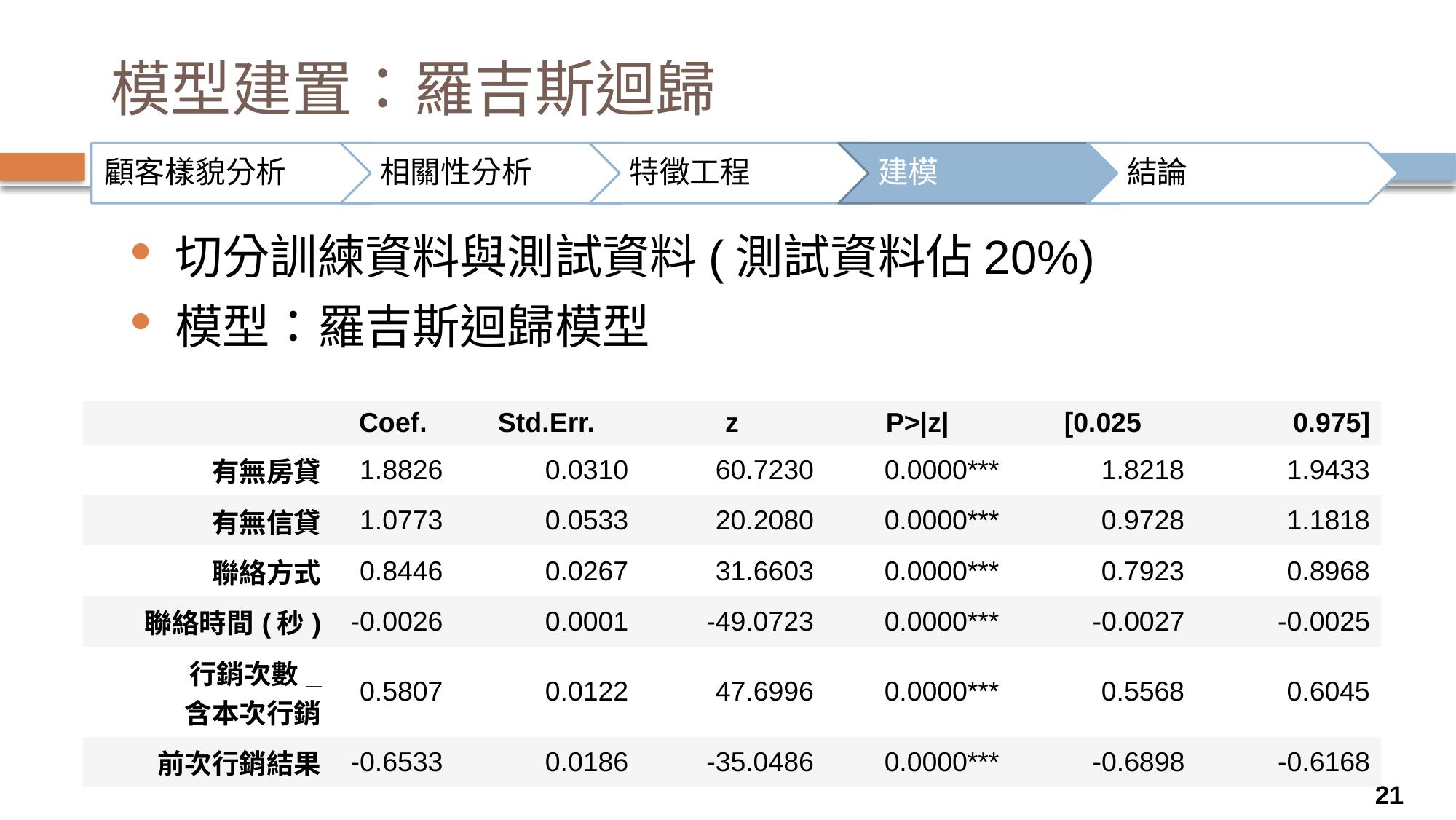

# 模型建置：羅吉斯迴歸
顧客樣貌分析
相關性分析
特徵工程
建模
結論
切分訓練資料與測試資料(測試資料佔20%)
模型：羅吉斯迴歸模型

|  | Coef. | Std.Err. | z | P>|z| | [0.025 | 0.975] |
| --- | --- | --- | --- | --- | --- | --- |
| 有無房貸 | 1.8826 | 0.0310 | 60.7230 | 0.0000\*\*\* | 1.8218 | 1.9433 |
| 有無信貸 | 1.0773 | 0.0533 | 20.2080 | 0.0000\*\*\* | 0.9728 | 1.1818 |
| 聯絡方式 | 0.8446 | 0.0267 | 31.6603 | 0.0000\*\*\* | 0.7923 | 0.8968 |
| 聯絡時間(秒) | -0.0026 | 0.0001 | -49.0723 | 0.0000\*\*\* | -0.0027 | -0.0025 |
| 行銷次數\_ 含本次行銷 | 0.5807 | 0.0122 | 47.6996 | 0.0000\*\*\* | 0.5568 | 0.6045 |
| 前次行銷結果 | -0.6533 | 0.0186 | -35.0486 | 0.0000\*\*\* | -0.6898 | -0.6168 |
21